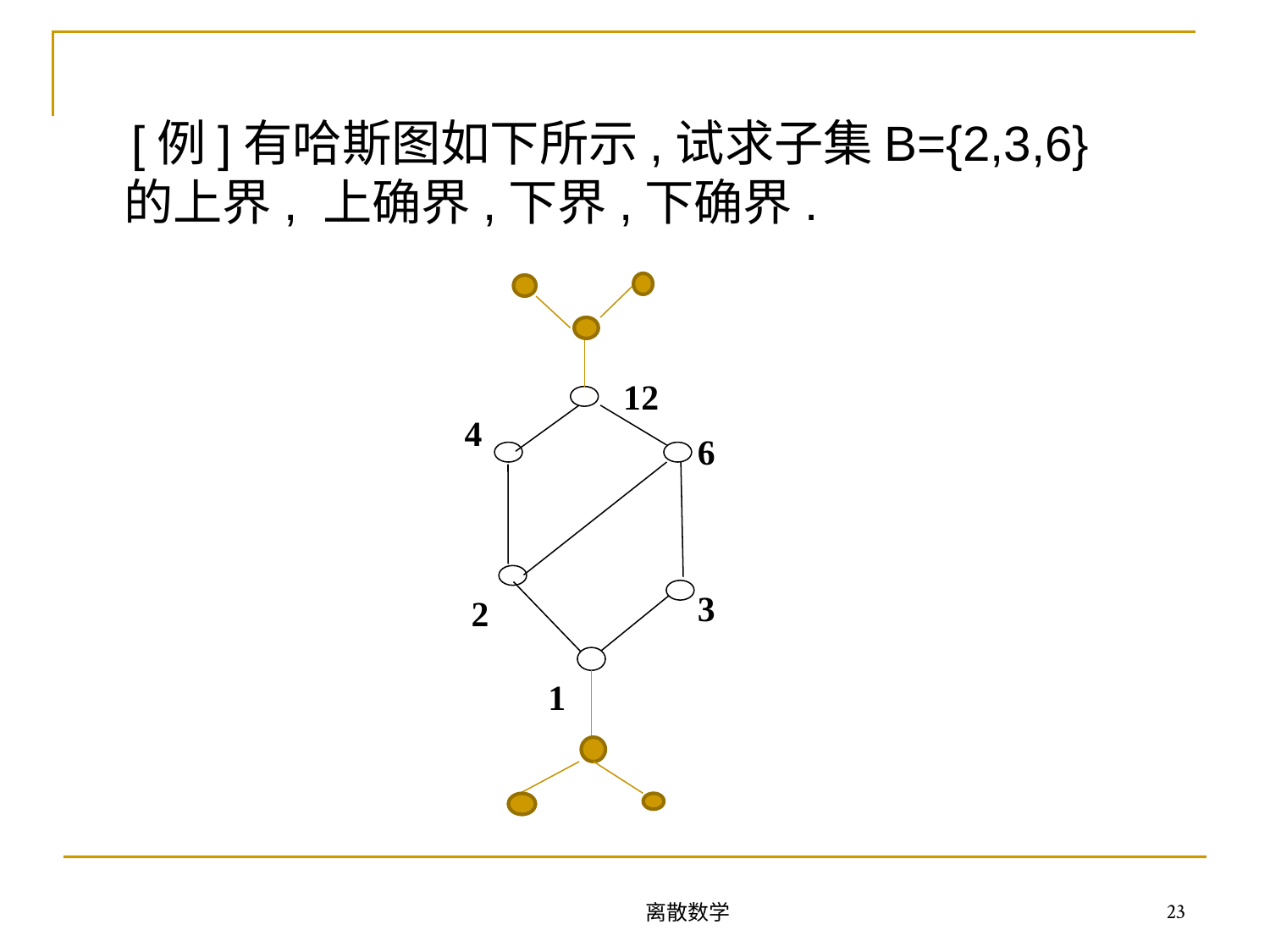

[例]有哈斯图如下所示,试求子集B={2,3,6}的上界, 上确界,下界,下确界.

12

4

6

3
2

1

离散数学
23